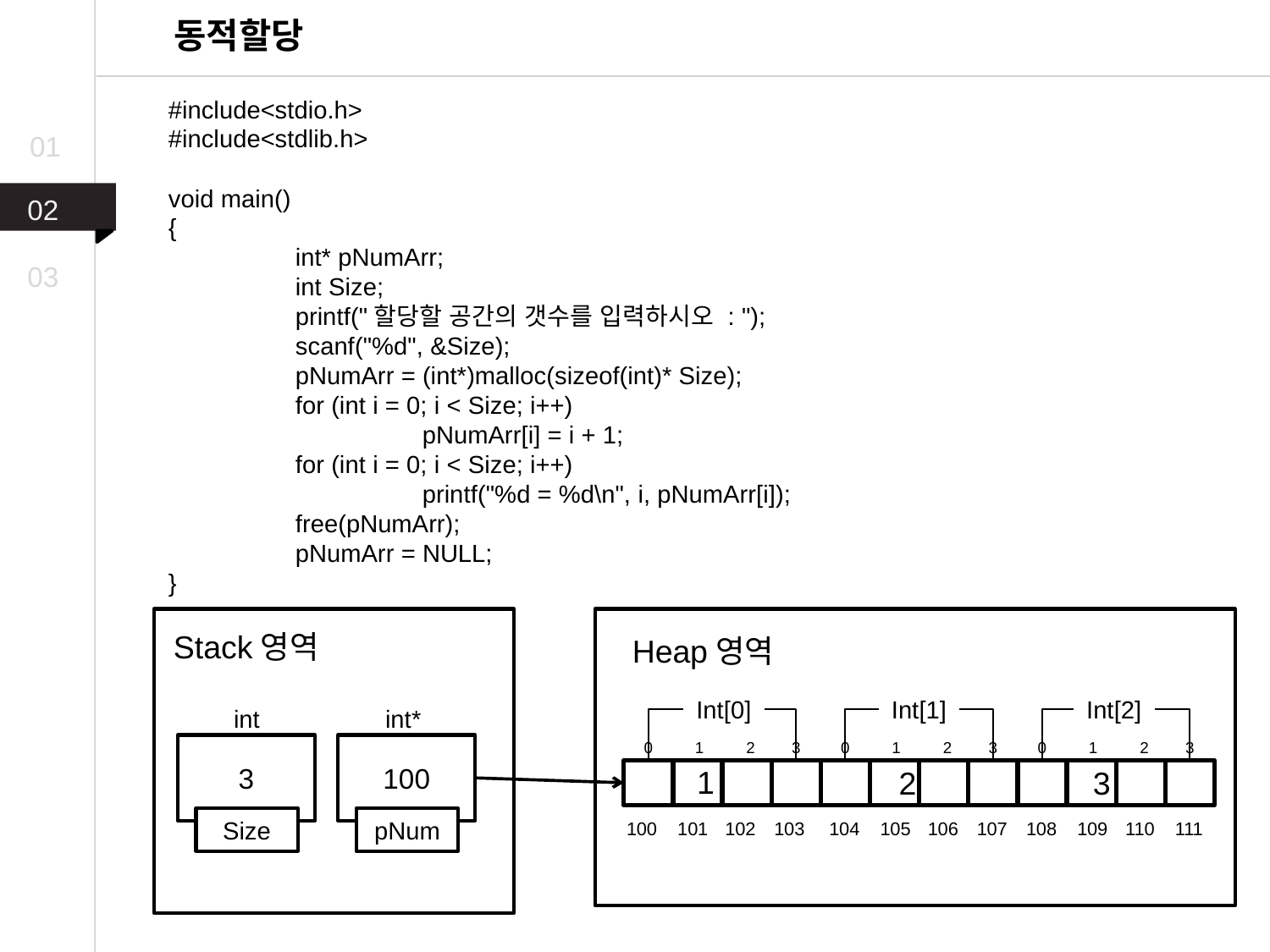

동적할당
#include<stdio.h>
#include<stdlib.h>

void main()
{
	int* pNumArr;
	int Size;
	printf("할당할 공간의 갯수를 입력하시오 : ");
	scanf("%d", &Size);
	pNumArr = (int*)malloc(sizeof(int)* Size);
	for (int i = 0; i < Size; i++)
		pNumArr[i] = i + 1;
	for (int i = 0; i < Size; i++)
		printf("%d = %d\n", i, pNumArr[i]);
	free(pNumArr);
	pNumArr = NULL;
}
01

02

03

Stack영역
Heap영역
Int[0]
Int[2]
Int[1]
int
int*
0
1
2
0
1
2
0
1
2
3
3
3

100
3
1
2
3

Size
pNum
100
101
102
103
104
105
106
107
108
109
110
111